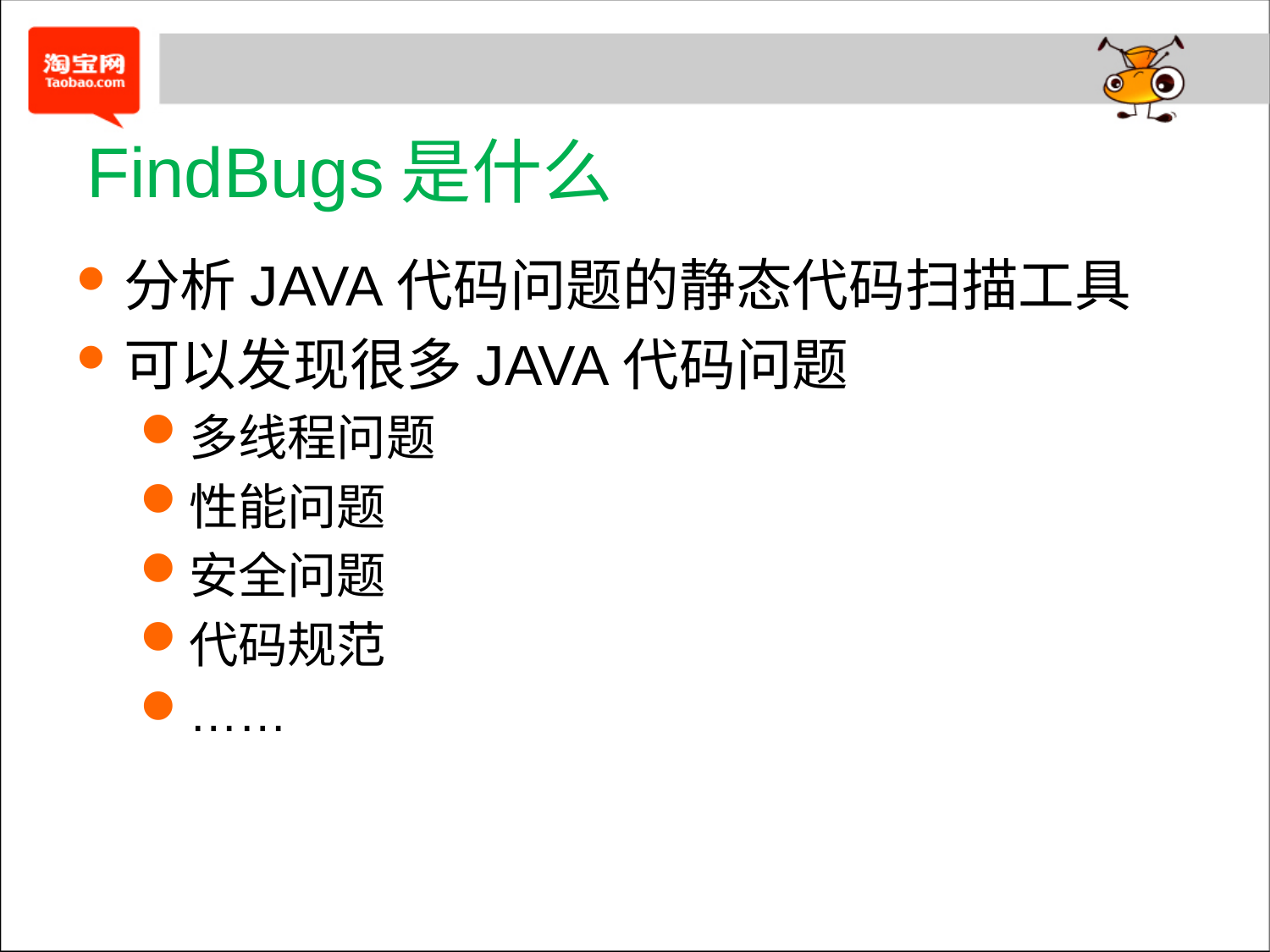

# FindBugs是什么
分析JAVA代码问题的静态代码扫描工具
可以发现很多JAVA代码问题
多线程问题
性能问题
安全问题
代码规范
……